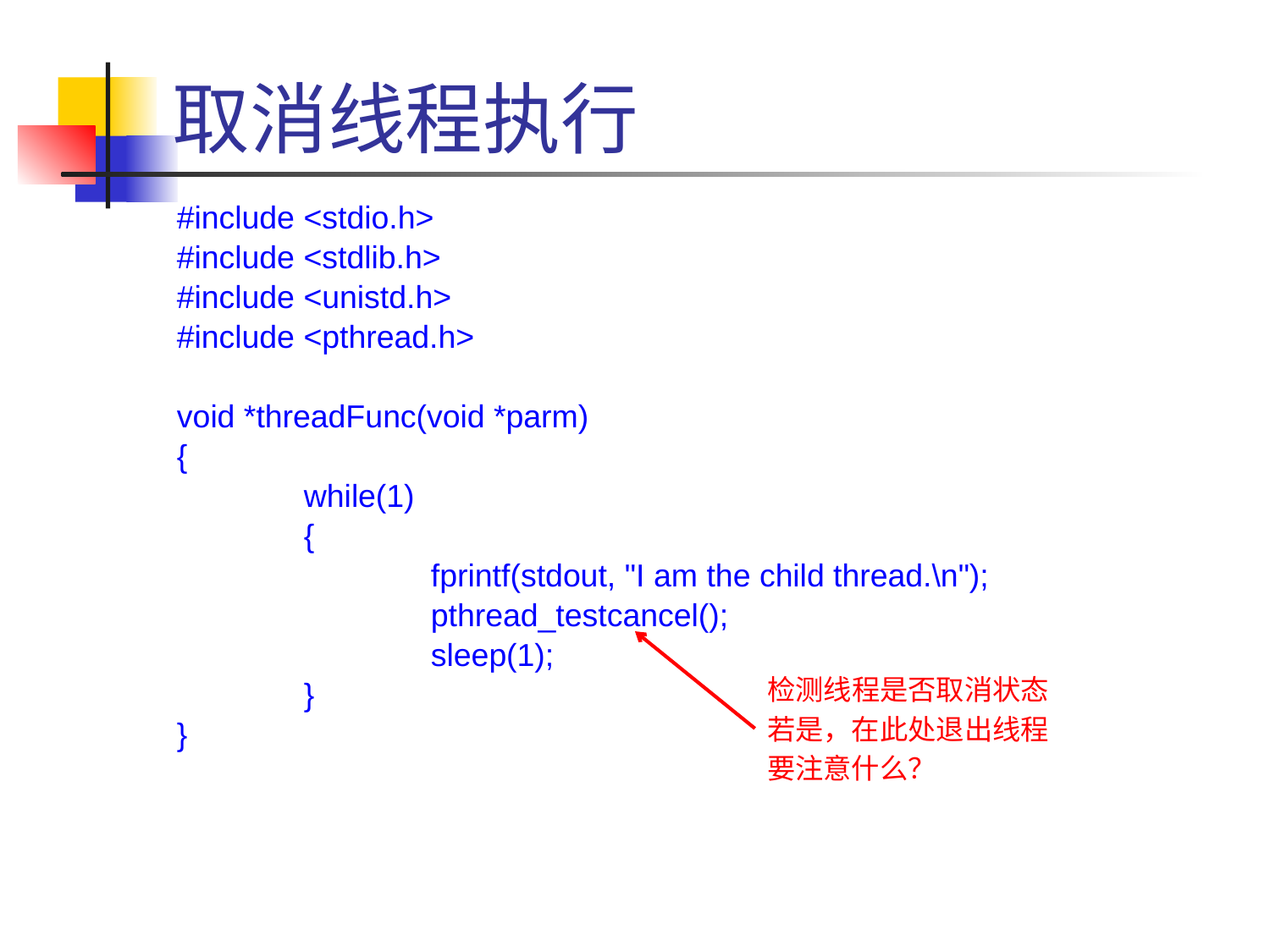

# 取消线程执行
#include <stdio.h>
#include <stdlib.h>
#include <unistd.h>
#include <pthread.h>

void *threadFunc(void *parm)
{
	while(1)
	{
		fprintf(stdout, "I am the child thread.\n");
		pthread_testcancel();
		sleep(1);
	}
}
检测线程是否取消状态
若是，在此处退出线程
要注意什么？